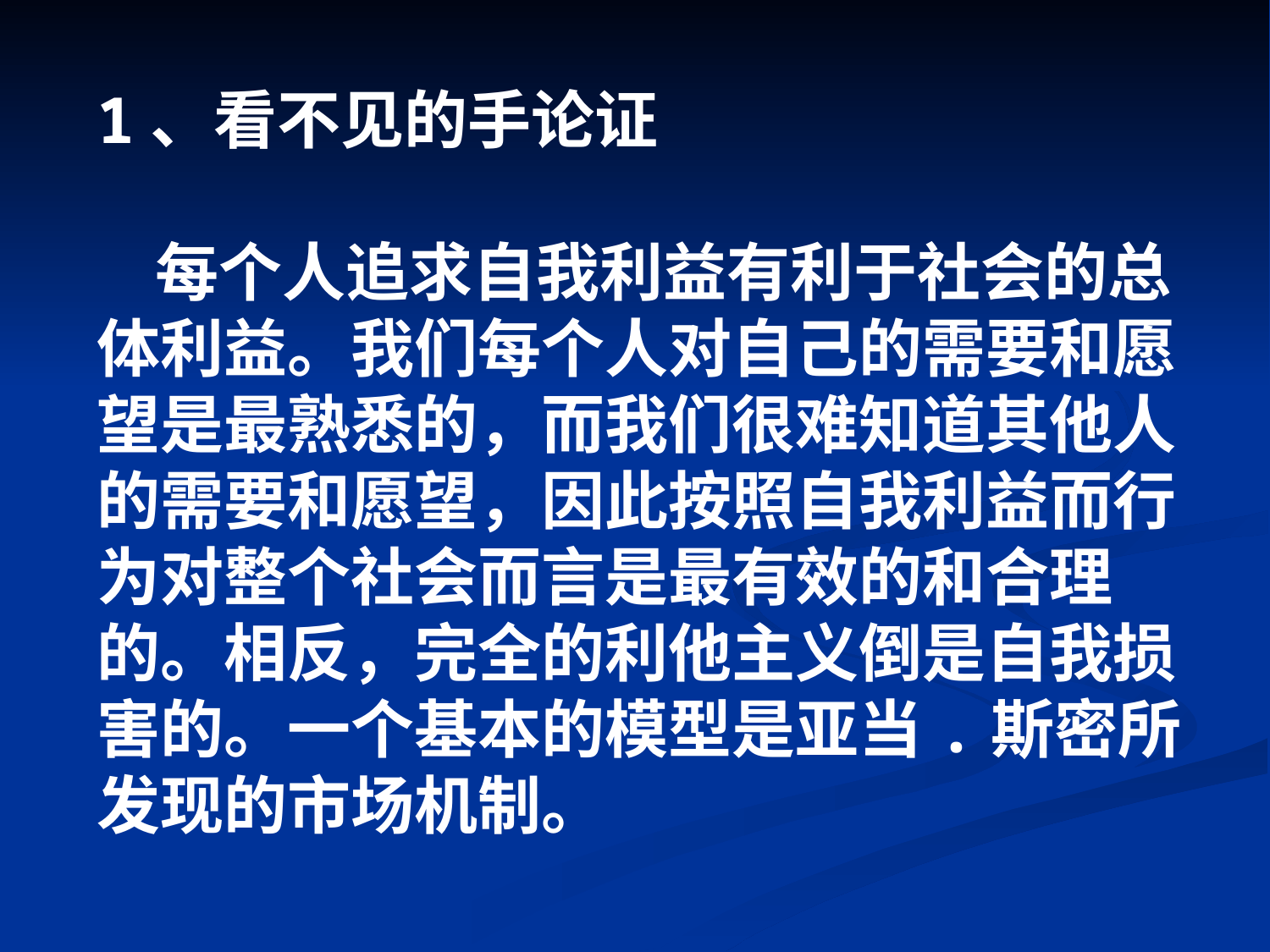

1、看不见的手论证

   每个人追求自我利益有利于社会的总体利益。我们每个人对自己的需要和愿望是最熟悉的，而我们很难知道其他人的需要和愿望，因此按照自我利益而行为对整个社会而言是最有效的和合理的。相反，完全的利他主义倒是自我损害的。一个基本的模型是亚当.斯密所发现的市场机制。